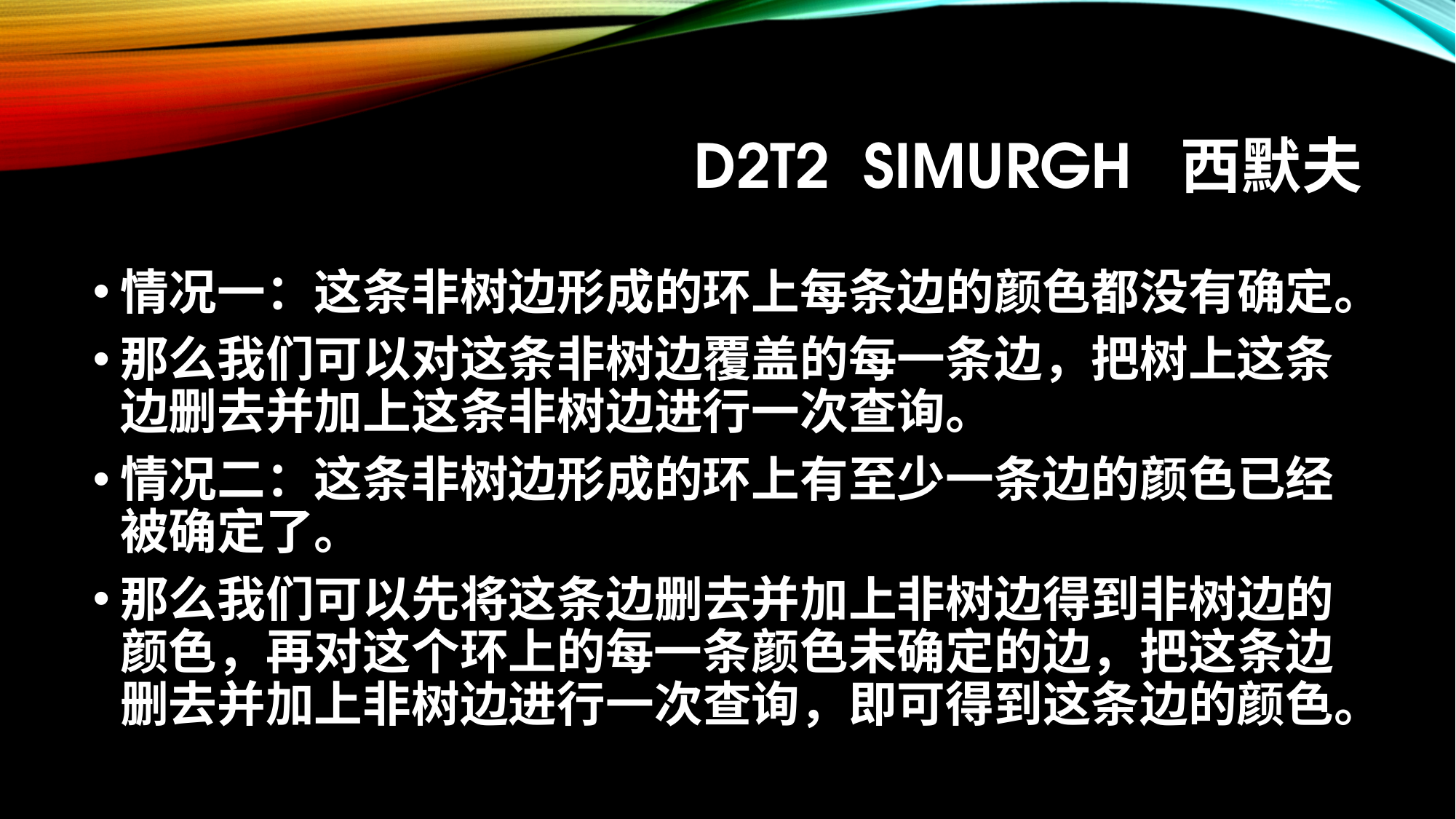

# D2T2  Simurgh  西默夫
情况一：这条非树边形成的环上每条边的颜色都没有确定。
那么我们可以对这条非树边覆盖的每一条边，把树上这条边删去并加上这条非树边进行一次查询。
情况二：这条非树边形成的环上有至少一条边的颜色已经被确定了。
那么我们可以先将这条边删去并加上非树边得到非树边的颜色，再对这个环上的每一条颜色未确定的边，把这条边删去并加上非树边进行一次查询，即可得到这条边的颜色。